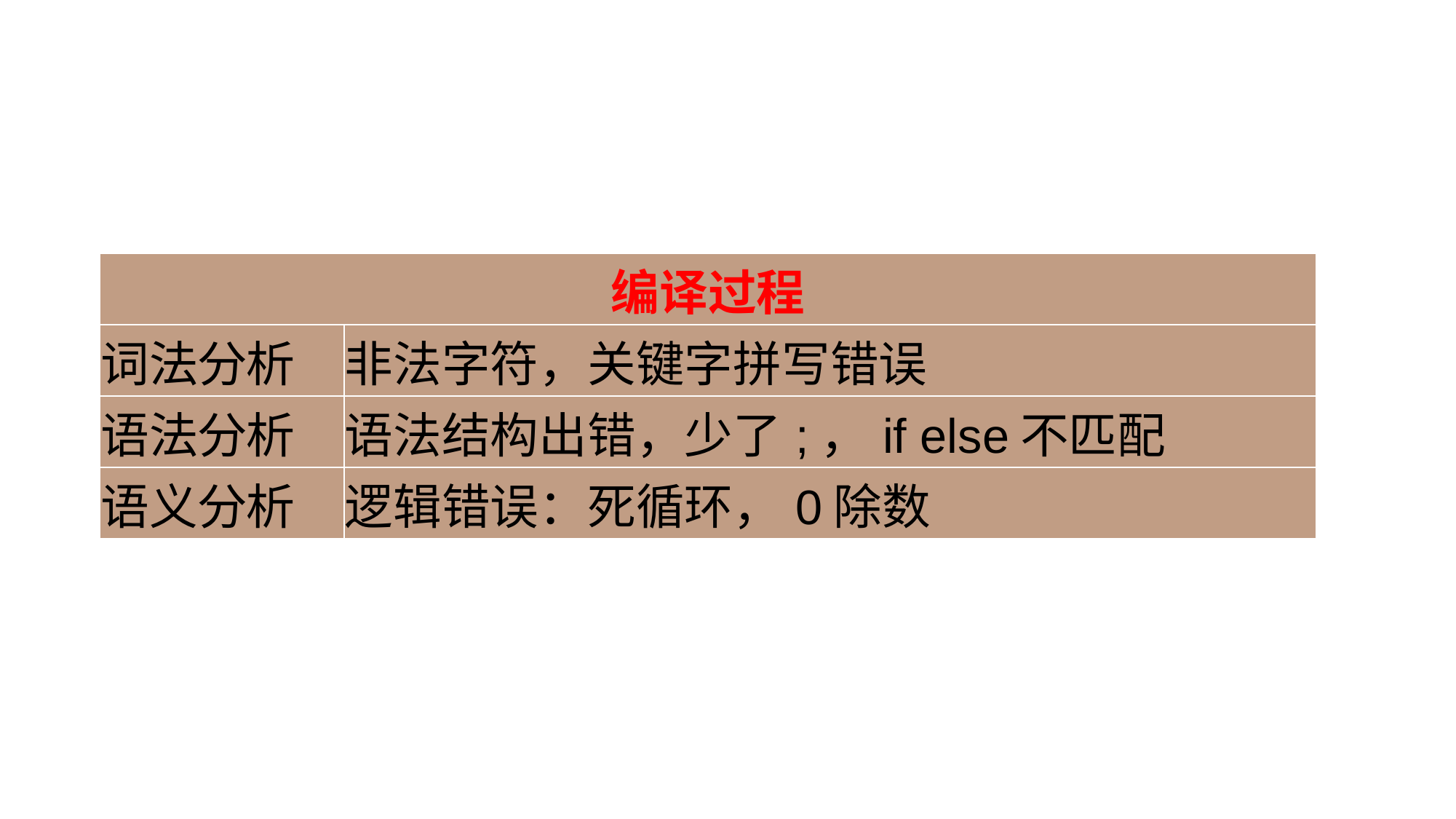

| 编译过程 | 编译过程 |
| --- | --- |
| 词法分析 | 非法字符，关键字拼写错误 |
| 语法分析 | 语法结构出错，少了;，if else不匹配 |
| 语义分析 | 逻辑错误：死循环，0除数 |